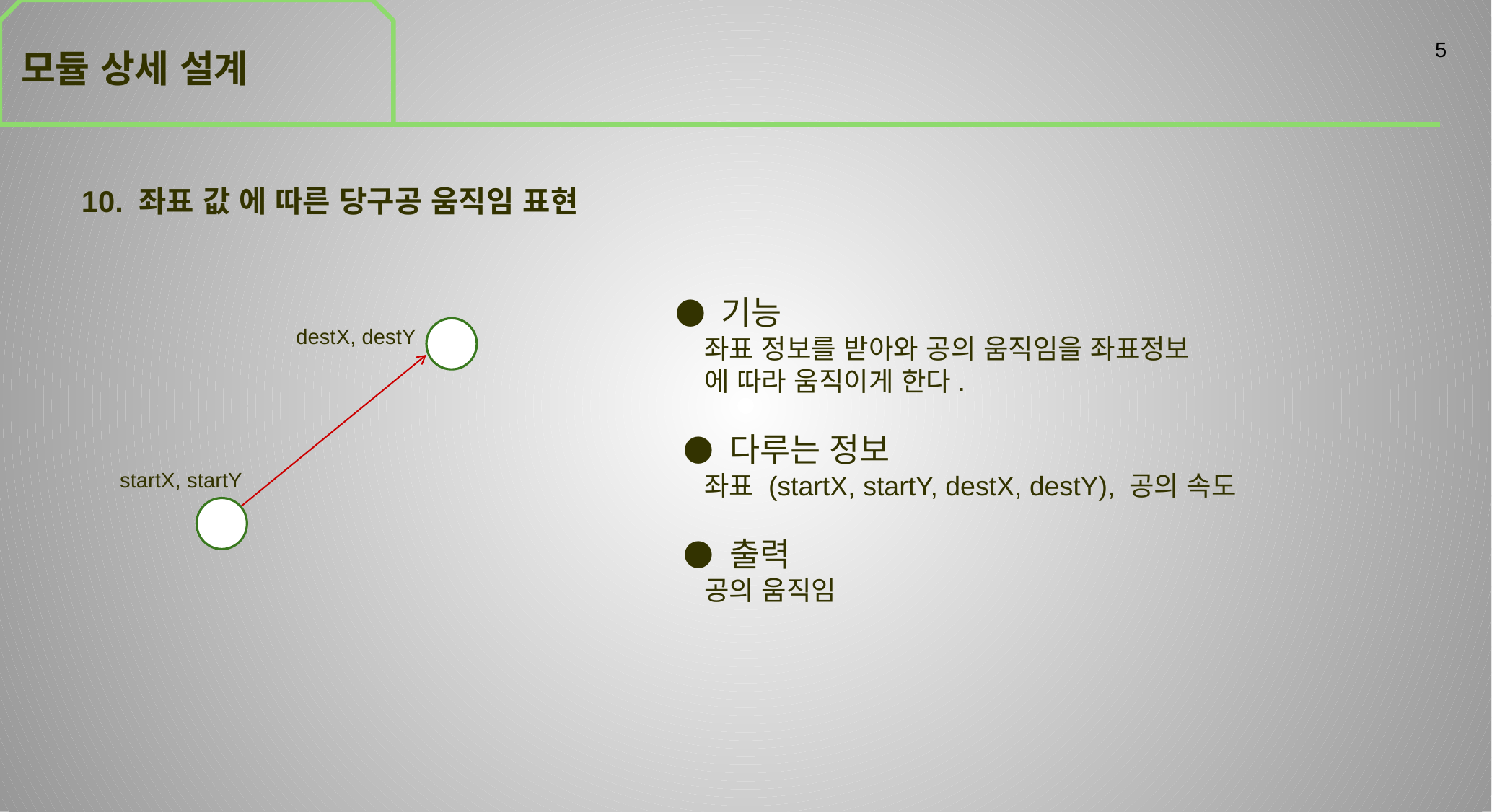

모듈 상세 설계
5
 10. 좌표 값 에 따른 당구공 움직임 표현
● 기능
   좌표 정보를 받아와 공의 움직임을 좌표정보
   에 따라 움직이게 한다.

 ● 다루는 정보
   좌표 (startX, startY, destX, destY), 공의 속도

 ● 출력
   공의 움직임
destX, destY

startX, startY